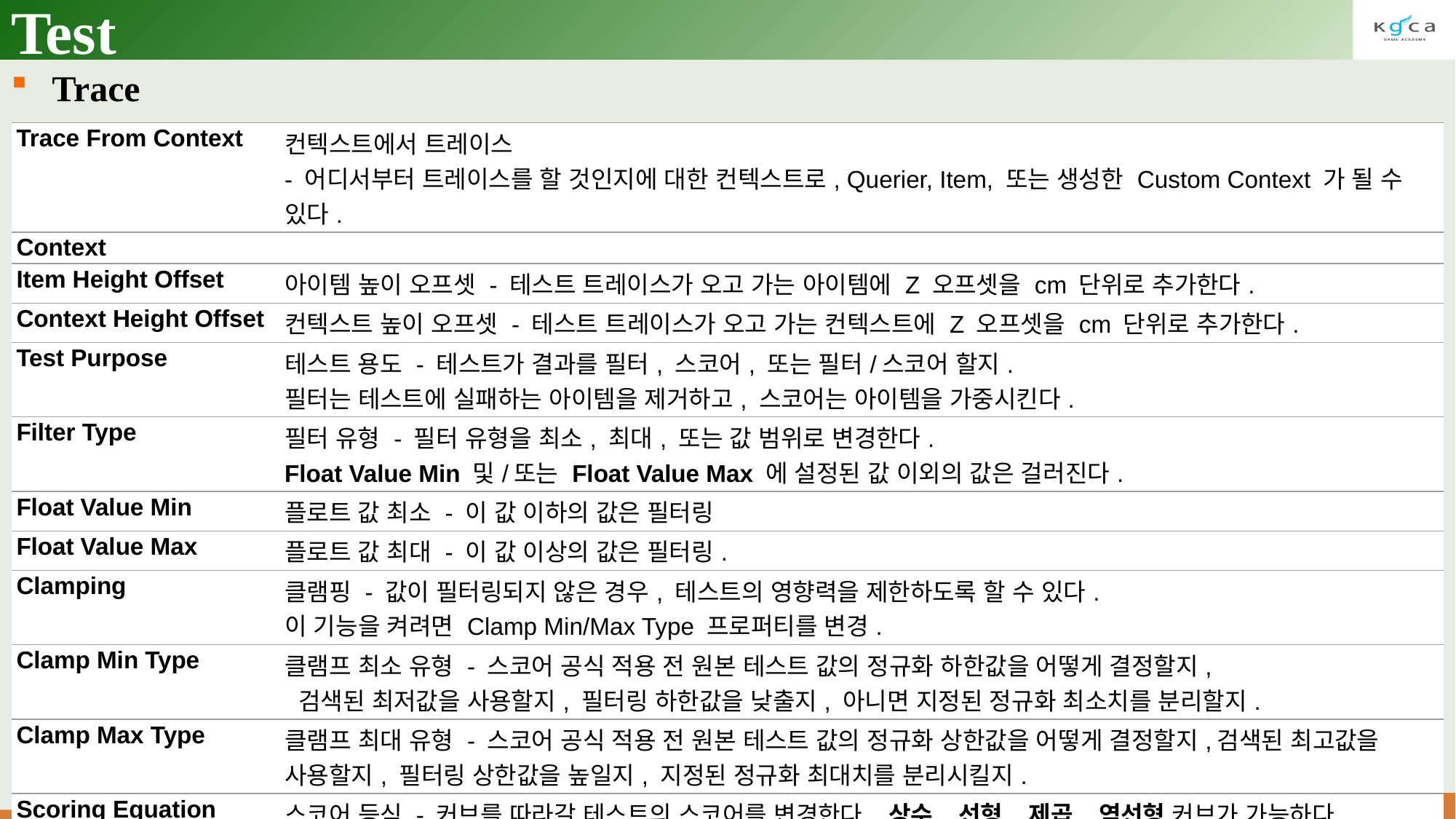

# Test
Trace

| Trace From Context | 컨텍스트에서 트레이스 - 어디서부터 트레이스를 할 것인지에 대한 컨텍스트로, Querier, Item, 또는 생성한 Custom Context 가 될 수 있다. |
| --- | --- |
| Context |  |
| Item Height Offset | 아이템 높이 오프셋 - 테스트 트레이스가 오고 가는 아이템에 Z 오프셋을 cm 단위로 추가한다. |
| Context Height Offset | 컨텍스트 높이 오프셋 - 테스트 트레이스가 오고 가는 컨텍스트에 Z 오프셋을 cm 단위로 추가한다. |
| Test Purpose | 테스트 용도 - 테스트가 결과를 필터, 스코어, 또는 필터/스코어 할지. 필터는 테스트에 실패하는 아이템을 제거하고, 스코어는 아이템을 가중시킨다. |
| Filter Type | 필터 유형 - 필터 유형을 최소, 최대, 또는 값 범위로 변경한다.  Float Value Min 및/또는 Float Value Max 에 설정된 값 이외의 값은 걸러진다. |
| Float Value Min | 플로트 값 최소 - 이 값 이하의 값은 필터링 |
| Float Value Max | 플로트 값 최대 - 이 값 이상의 값은 필터링. |
| Clamping | 클램핑 - 값이 필터링되지 않은 경우, 테스트의 영향력을 제한하도록 할 수 있다. 이 기능을 켜려면 Clamp Min/Max Type 프로퍼티를 변경. |
| Clamp Min Type | 클램프 최소 유형 - 스코어 공식 적용 전 원본 테스트 값의 정규화 하한값을 어떻게 결정할지, 검색된 최저값을 사용할지, 필터링 하한값을 낮출지, 아니면 지정된 정규화 최소치를 분리할지. |
| Clamp Max Type | 클램프 최대 유형 - 스코어 공식 적용 전 원본 테스트 값의 정규화 상한값을 어떻게 결정할지,검색된 최고값을 사용할지, 필터링 상한값을 높일지, 지정된 정규화 최대치를 분리시킬지. |
| Scoring Equation | 스코어 등식 - 커브를 따라갈 테스트의 스코어를 변경한다. 상수, 선형, 제곱, 역선형 커브가 가능하다. |
| Scoring Factor | 스코어 인수 - 모든 테스트를 기준으로 이 테스트가 갖는 가중치이다. 음수가 될 수 있다. |